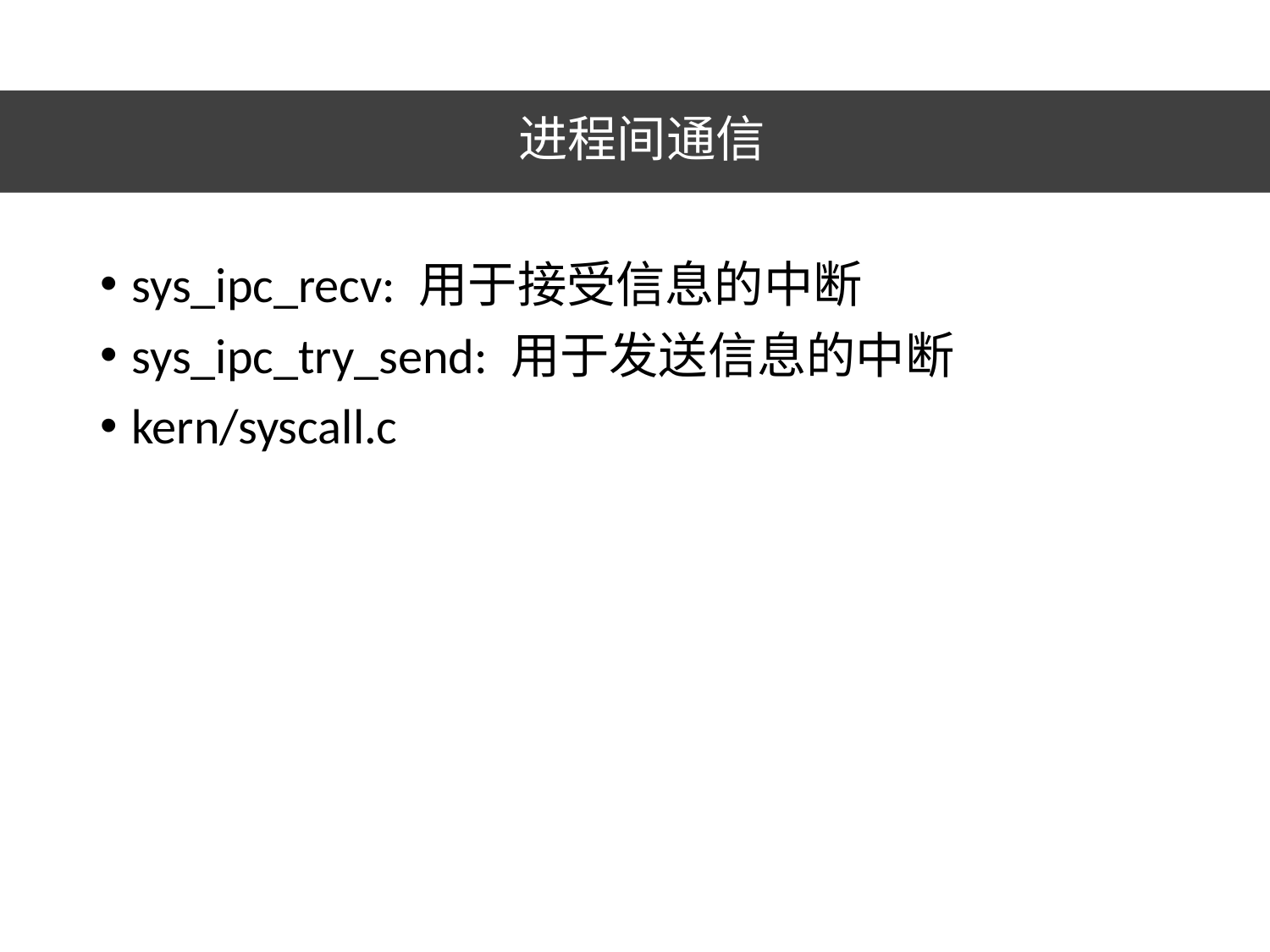

# 进程间通信

sys_ipc_recv: 用于接受信息的中断
sys_ipc_try_send: 用于发送信息的中断
kern/syscall.c